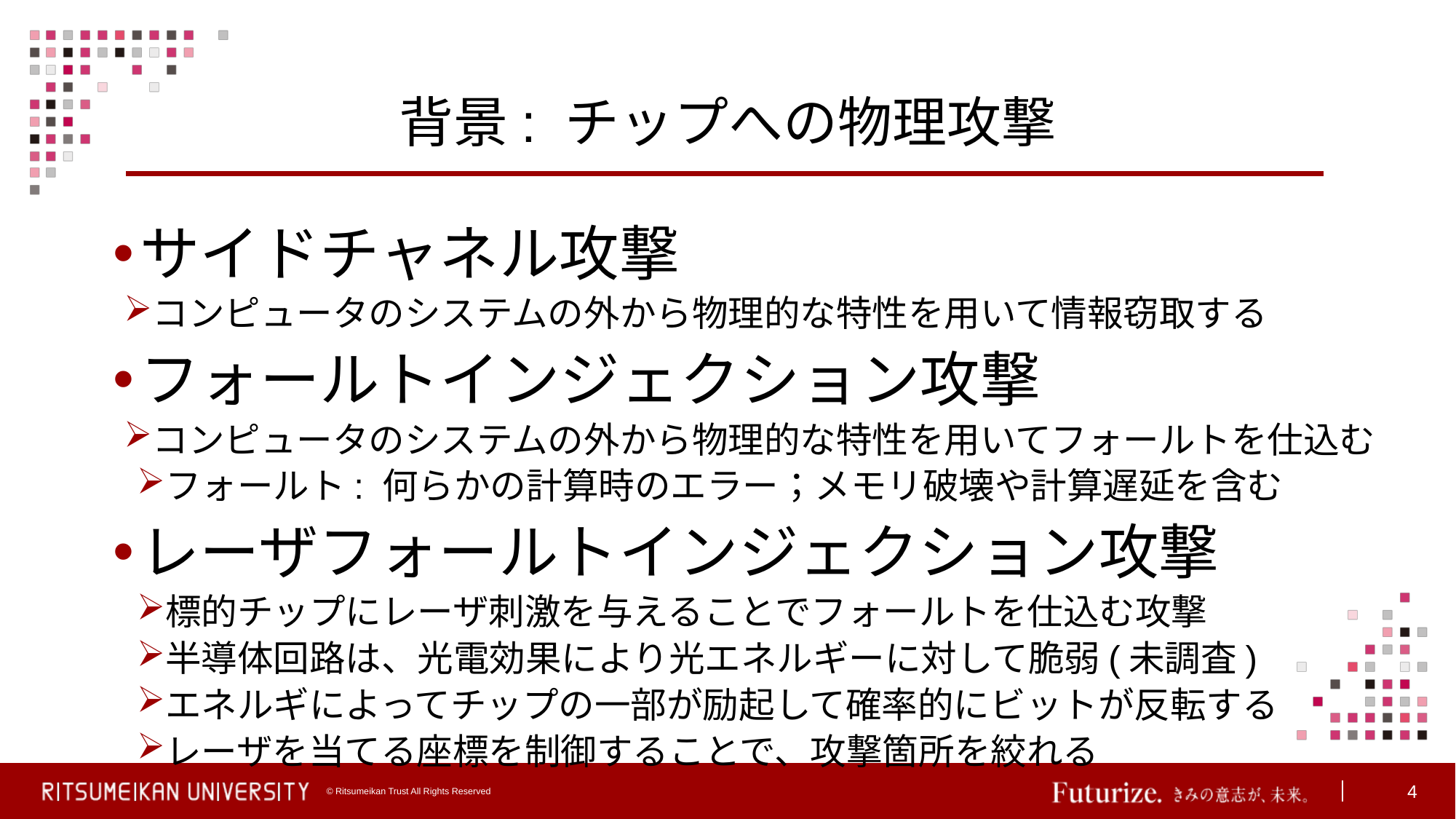

# 背景: チップへの物理攻撃
サイドチャネル攻撃
コンピュータのシステムの外から物理的な特性を用いて情報窃取する
フォールトインジェクション攻撃
コンピュータのシステムの外から物理的な特性を用いてフォールトを仕込む
フォールト: 何らかの計算時のエラー；メモリ破壊や計算遅延を含む
レーザフォールトインジェクション攻撃
標的チップにレーザ刺激を与えることでフォールトを仕込む攻撃
半導体回路は、光電効果により光エネルギーに対して脆弱(未調査)
エネルギによってチップの一部が励起して確率的にビットが反転する
レーザを当てる座標を制御することで、攻撃箇所を絞れる